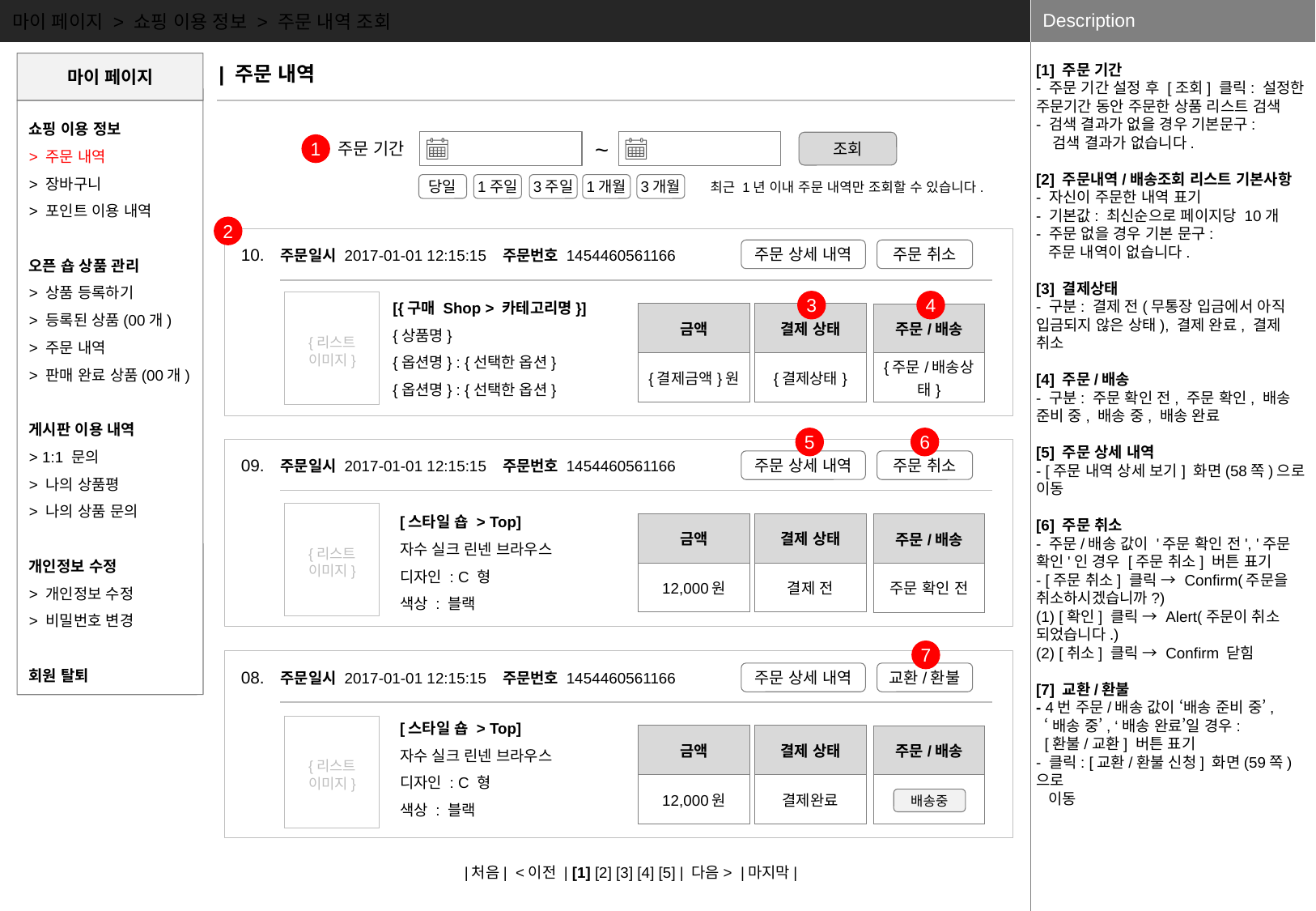

마이 페이지 > 쇼핑 이용 정보 > 주문 내역 조회

[1] 주문 기간
- 주문 기간 설정 후 [조회] 클릭: 설정한 주문기간 동안 주문한 상품 리스트 검색
- 검색 결과가 없을 경우 기본문구:
   검색 결과가 없습니다.

[2] 주문내역/배송조회 리스트 기본사항
- 자신이 주문한 내역 표기
- 기본값: 최신순으로 페이지당 10개
- 주문 없을 경우 기본 문구:
  주문 내역이 없습니다.

[3] 결제상태
- 구분: 결제 전(무통장 입금에서 아직 입금되지 않은 상태), 결제 완료, 결제 취소

[4] 주문/배송
- 구분: 주문 확인 전, 주문 확인, 배송 준비 중, 배송 중, 배송 완료

[5] 주문 상세 내역
- [주문 내역 상세 보기] 화면(58쪽)으로 이동

[6] 주문 취소
- 주문/배송 값이 '주문 확인 전', '주문 확인'인 경우 [주문 취소] 버튼 표기
- [주문 취소] 클릭 → Confirm(주문을 취소하시겠습니까?)
(1) [확인] 클릭 → Alert(주문이 취소 되었습니다.)
(2) [취소] 클릭 → Confirm 닫힘

[7] 교환/환불
- 4번 주문/배송 값이 ‘배송 준비 중’,
  ‘배송 중’, ‘배송 완료’일 경우:
  [환불/교환] 버튼 표기
- 클릭: [교환/환불 신청] 화면(59쪽)으로
  이동
마이 페이지
 | 주문 내역
쇼핑 이용 정보
> 주문 내역
> 장바구니
> 포인트 이용 내역

오픈 숍 상품 관리
> 상품 등록하기
> 등록된 상품(00개)
> 주문 내역
> 판매 완료 상품(00개)

게시판 이용 내역
> 1:1 문의
> 나의 상품평
> 나의 상품 문의

개인정보 수정
> 개인정보 수정
> 비밀번호 변경

회원 탈퇴
~

조회
주문 기간
1

최근 1년 이내 주문 내역만 조회할 수 있습니다.
당일
1주일
3주일
1개월
3개월
2

10.   주문일시 2017-01-01 12:15:15   주문번호 1454460561166
주문 상세 내역
주문 취소
[{구매 Shop > 카테고리명}]
{상품명}
{옵션명} : {선택한 옵션}
{옵션명} : {선택한 옵션}
3
4
|  |
| --- |
| 금액 |
| --- |
| {결제금액}원 |
| 결제 상태 |
| --- |
| {결제상태} |
| 주문/배송 |
| --- |
| {주문/배송상태} |
{리스트
이미지}
5
6

09.   주문일시 2017-01-01 12:15:15   주문번호 1454460561166
주문 상세 내역
주문 취소
[스타일 숍 > Top]
자수 실크 린넨 브라우스
디자인 : C 형
색상 : 블랙
|  |
| --- |
| 금액 |
| --- |
| 12,000원 |
| 결제 상태 |
| --- |
| 결제 전 |
| 주문/배송 |
| --- |
| 주문 확인 전 |
{리스트
이미지}
7

08.   주문일시 2017-01-01 12:15:15   주문번호 1454460561166
주문 상세 내역
교환/환불
[스타일 숍 > Top]
자수 실크 린넨 브라우스
디자인 : C 형
색상 : 블랙
|  |
| --- |
| 금액 |
| --- |
| 12,000원 |
| 결제 상태 |
| --- |
| 결제완료 |
| 주문/배송 |
| --- |
|  |
{리스트
이미지}
배송중
|처음|  <이전 | [1] [2] [3] [4] [5] | 다음>  |마지막|